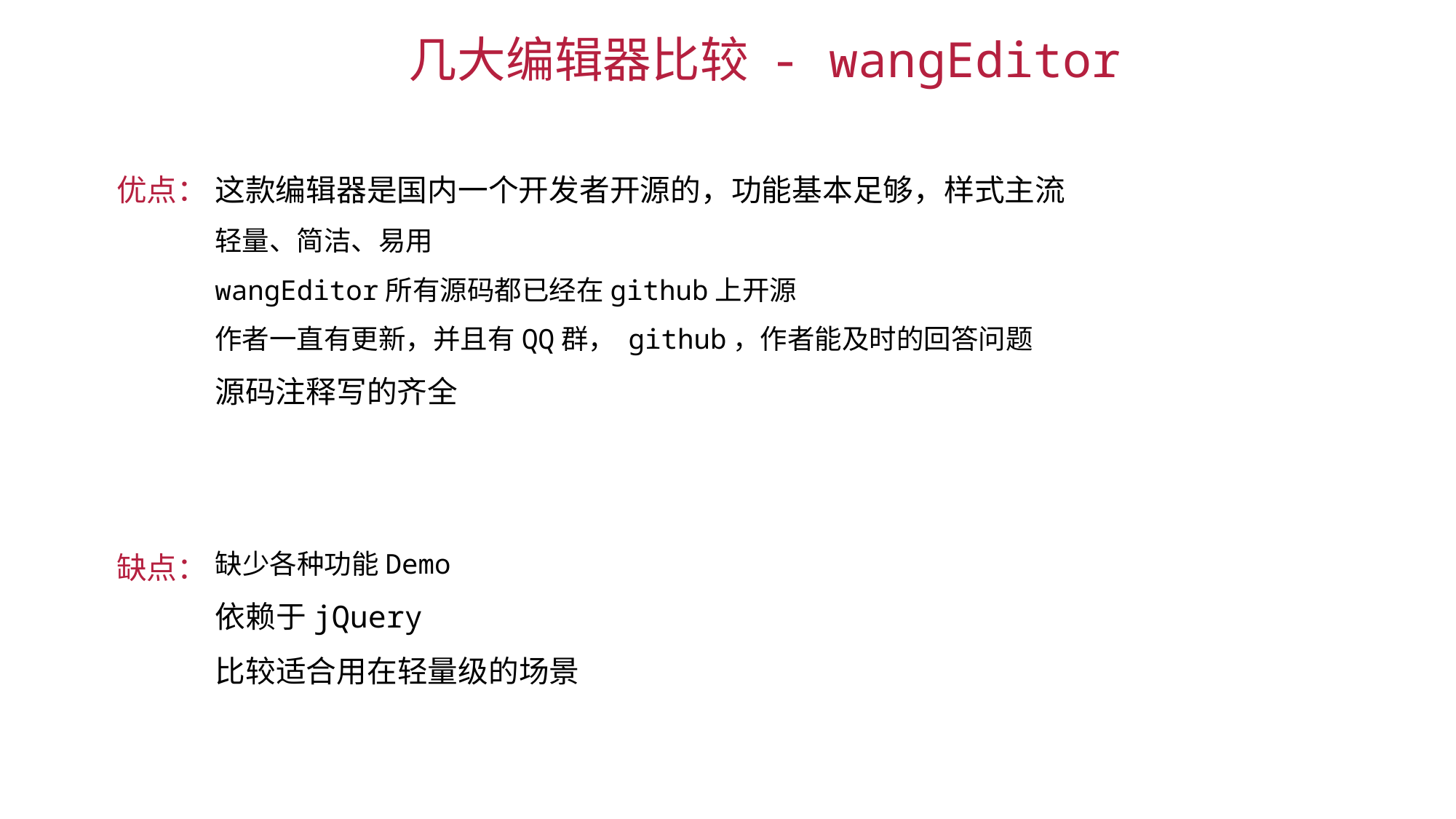

几大编辑器比较 - wangEditor
优点：
这款编辑器是国内一个开发者开源的，功能基本足够，样式主流
轻量、简洁、易用
wangEditor所有源码都已经在github上开源
作者一直有更新，并且有QQ群， github，作者能及时的回答问题
源码注释写的齐全
缺点：
缺少各种功能Demo
依赖于jQuery
比较适合用在轻量级的场景